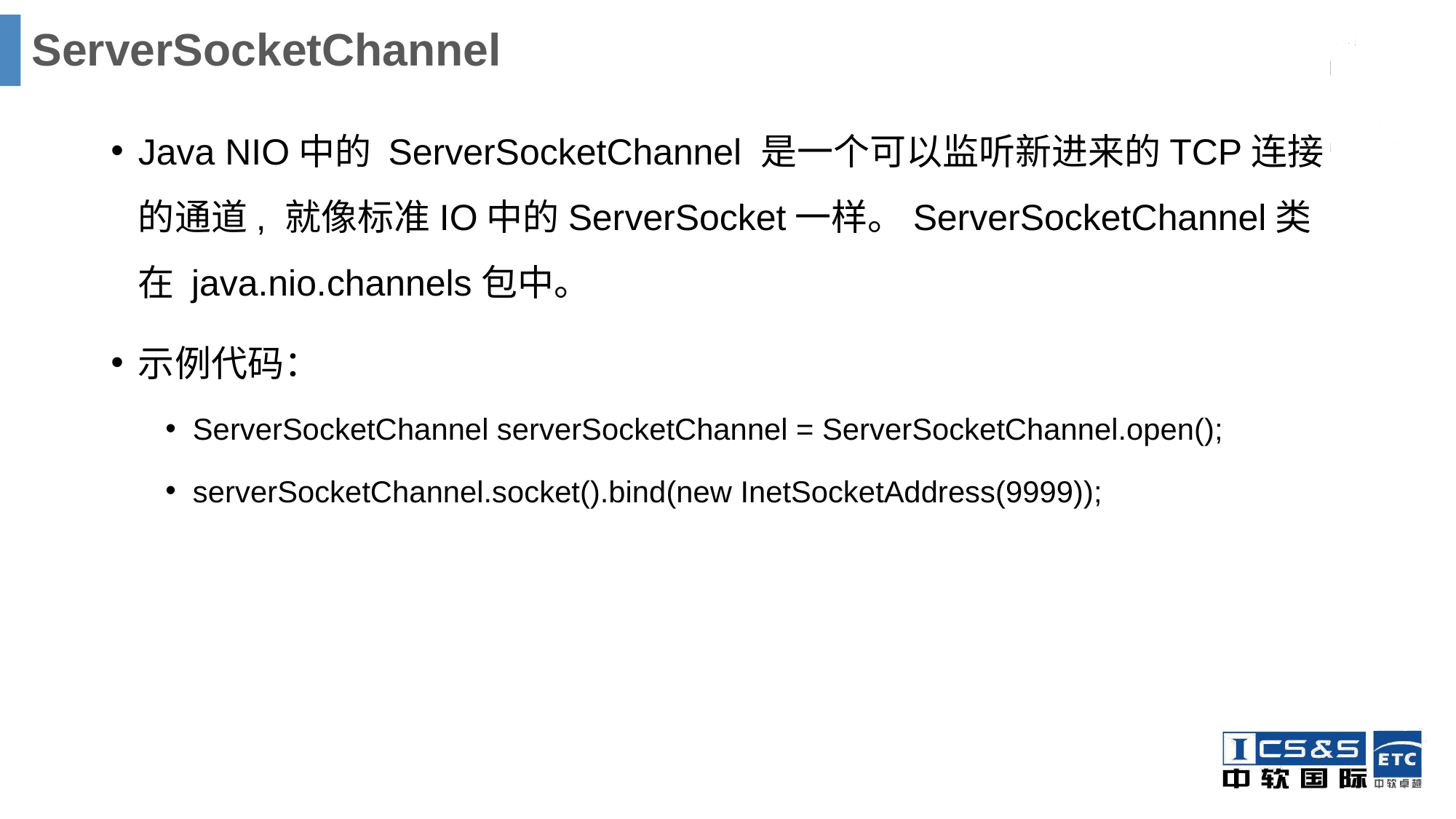

# ServerSocketChannel
Java NIO中的 ServerSocketChannel 是一个可以监听新进来的TCP连接的通道, 就像标准IO中的ServerSocket一样。ServerSocketChannel类在 java.nio.channels包中。
示例代码：
ServerSocketChannel serverSocketChannel = ServerSocketChannel.open();
serverSocketChannel.socket().bind(new InetSocketAddress(9999));